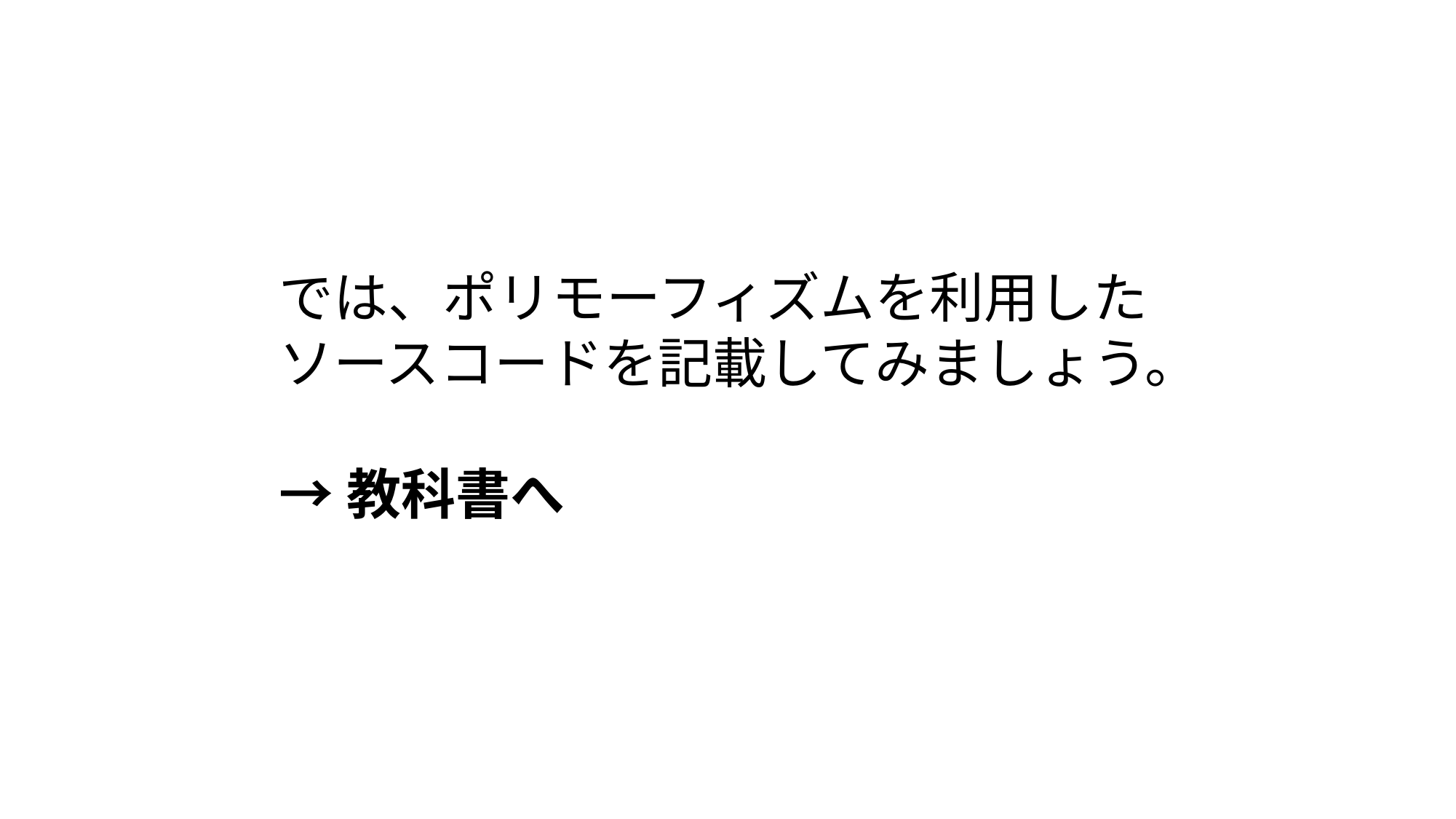

では、ポリモーフィズムを利用したソースコードを記載してみましょう。

→教科書へ